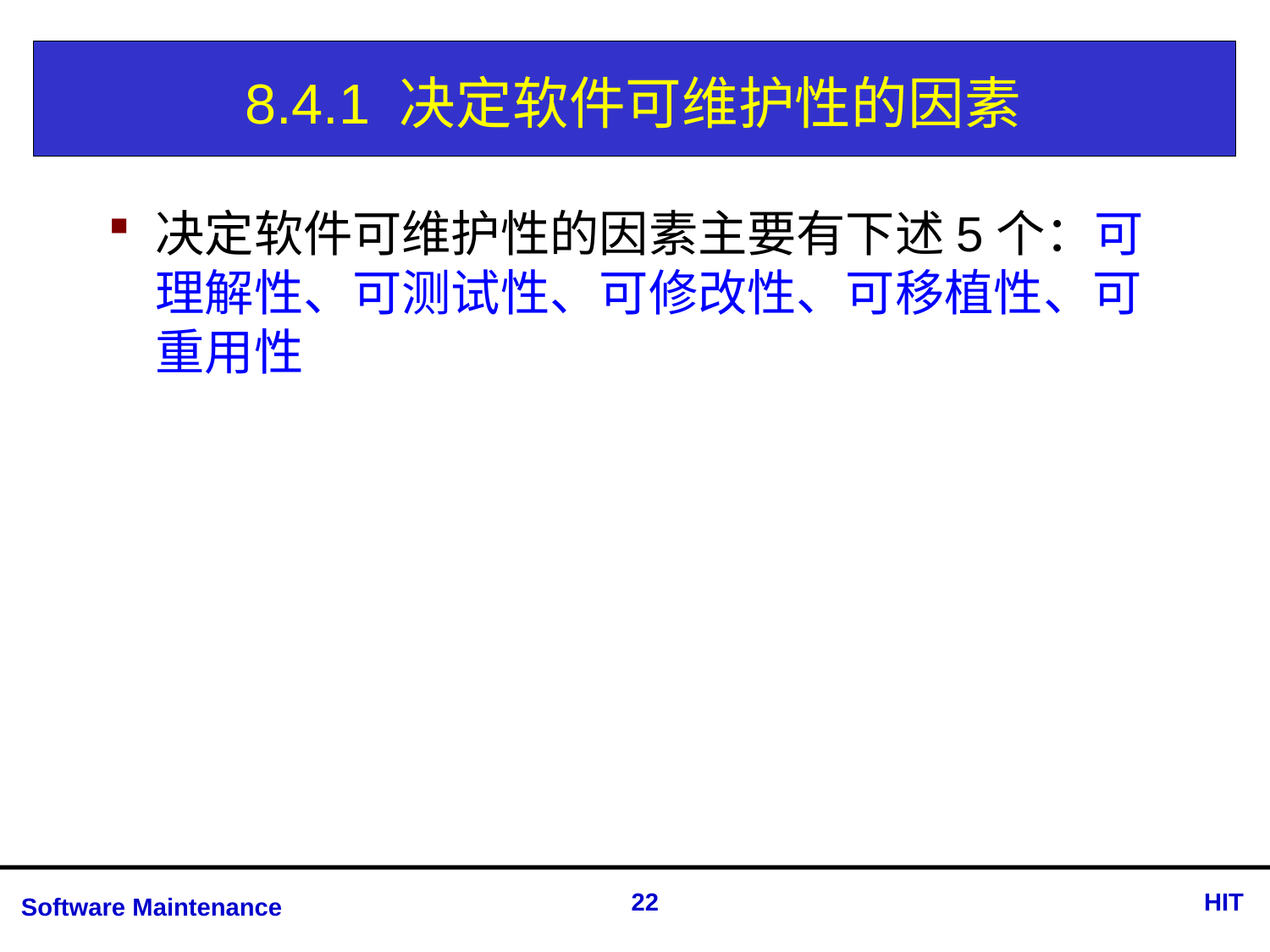

# 8.4.1 决定软件可维护性的因素
决定软件可维护性的因素主要有下述5个：可理解性、可测试性、可修改性、可移植性、可重用性